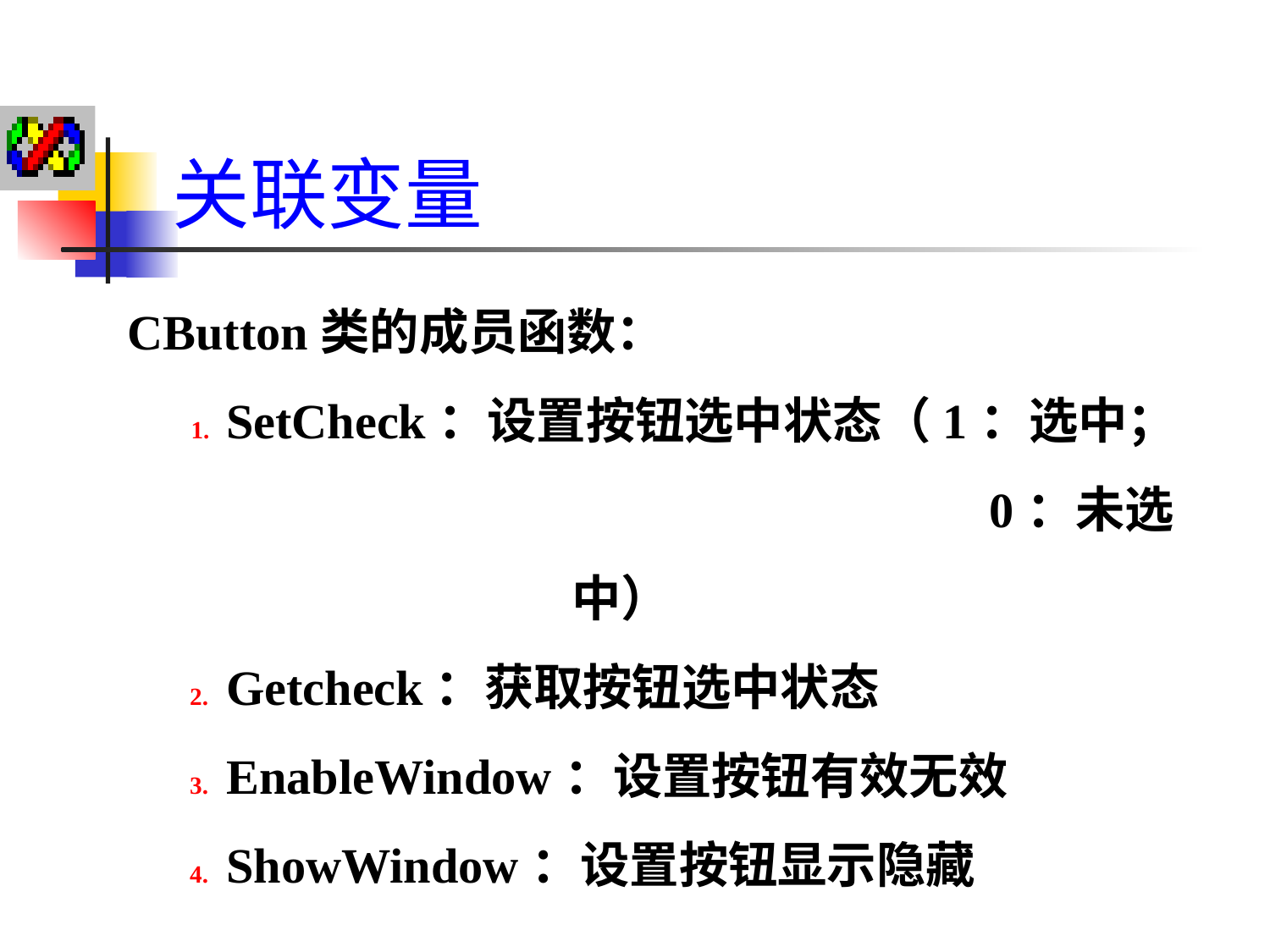

关联变量
CButton类的成员函数：
SetCheck：设置按钮选中状态（1：选中；
			   0：未选中）
Getcheck：获取按钮选中状态
EnableWindow：设置按钮有效无效
ShowWindow：设置按钮显示隐藏